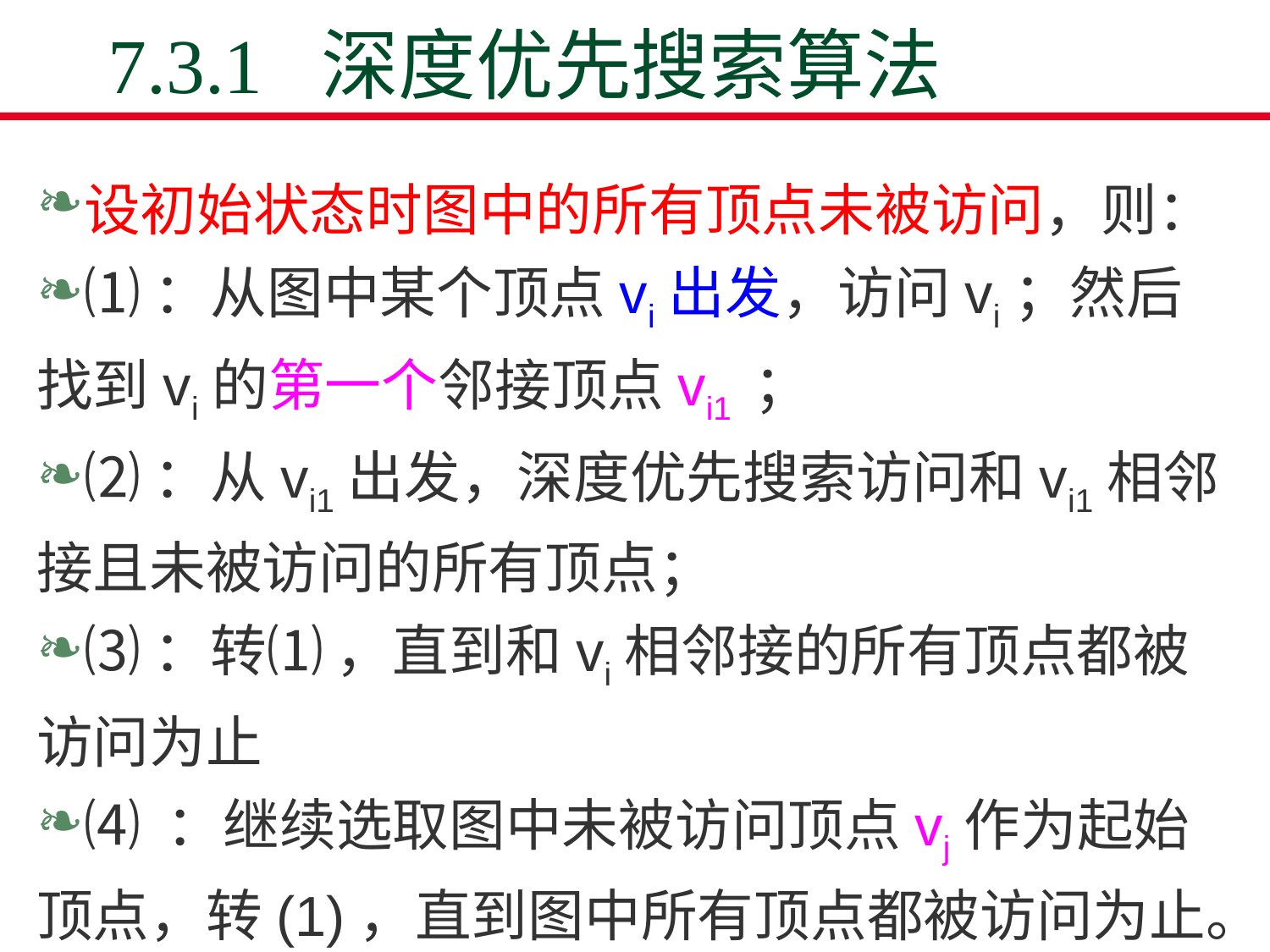

# 7.3.1  深度优先搜索算法
设初始状态时图中的所有顶点未被访问，则：
⑴：从图中某个顶点vi出发，访问vi；然后找到vi的第一个邻接顶点vi1 ；
⑵：从vi1出发，深度优先搜索访问和vi1相邻接且未被访问的所有顶点；
⑶：转⑴ ，直到和vi相邻接的所有顶点都被访问为止
⑷ ：继续选取图中未被访问顶点vj作为起始顶点，转(1)，直到图中所有顶点都被访问为止。